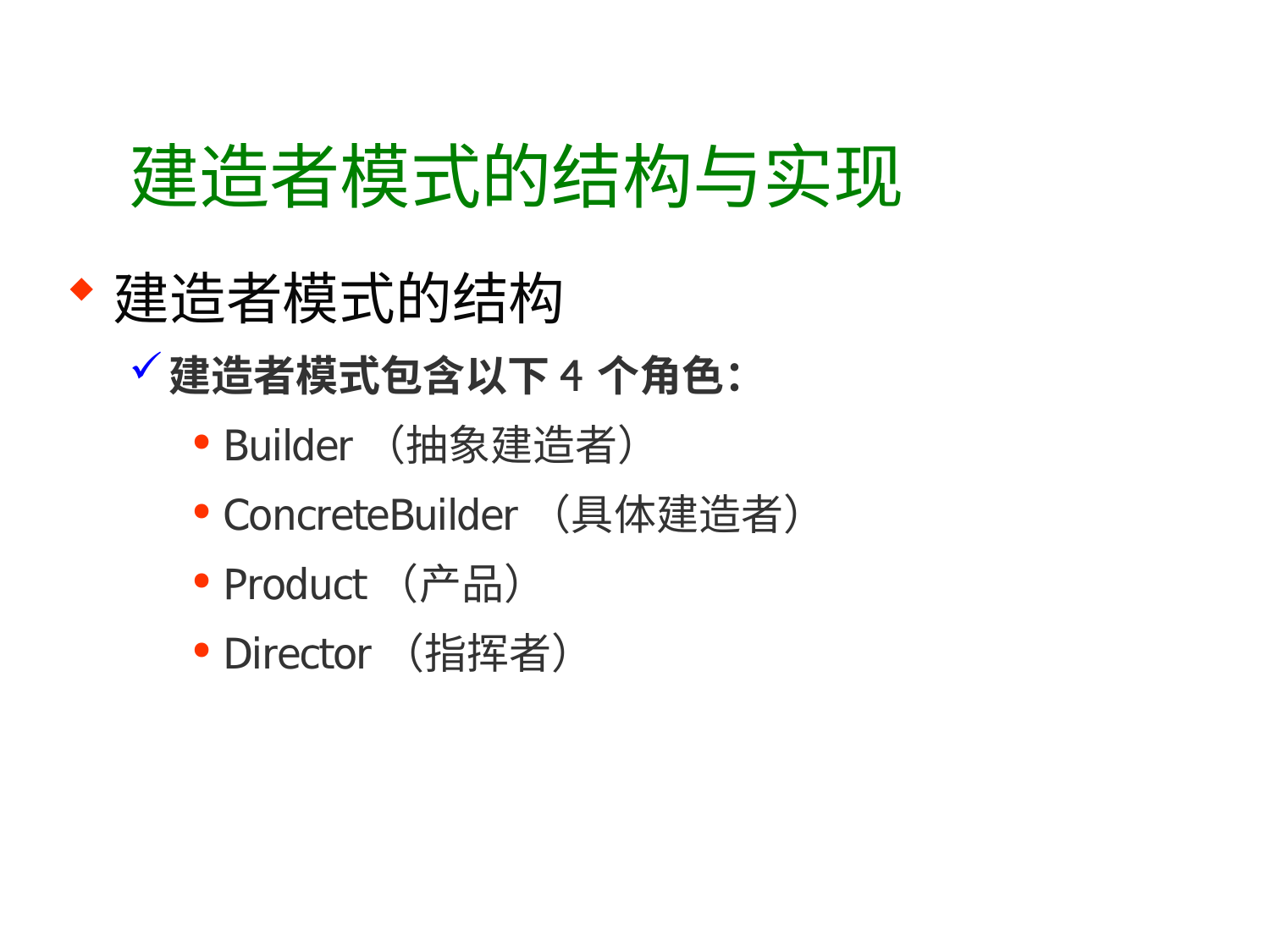

# 建造者模式的结构与实现
建造者模式的结构
建造者模式包含以下4个角色：
Builder（抽象建造者）
ConcreteBuilder（具体建造者）
Product（产品）
Director（指挥者）